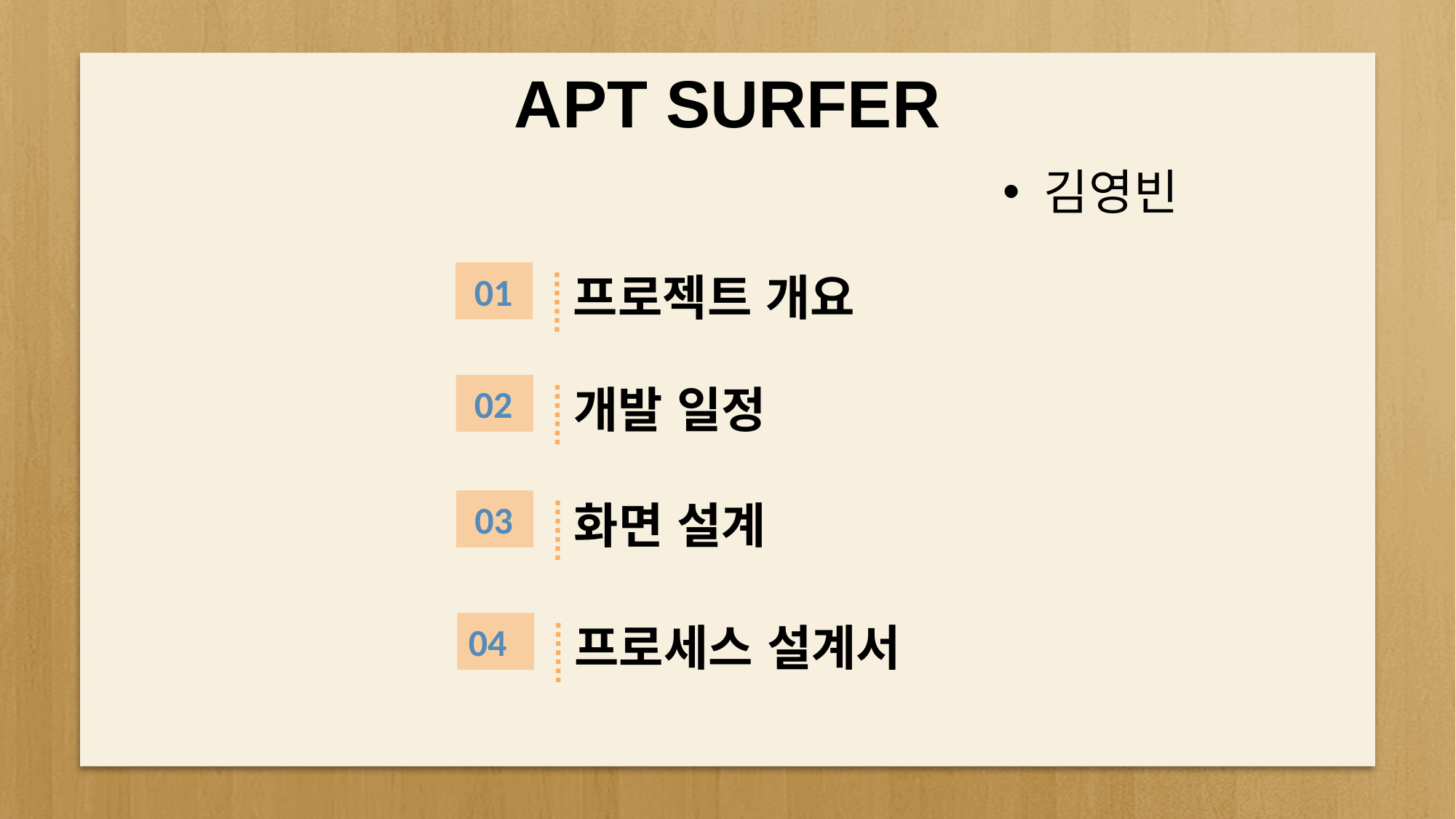

# APT SURFER
김영빈
프로젝트 개요

01
개발 일정

02
화면 설계

03
프로세스 설계서

04